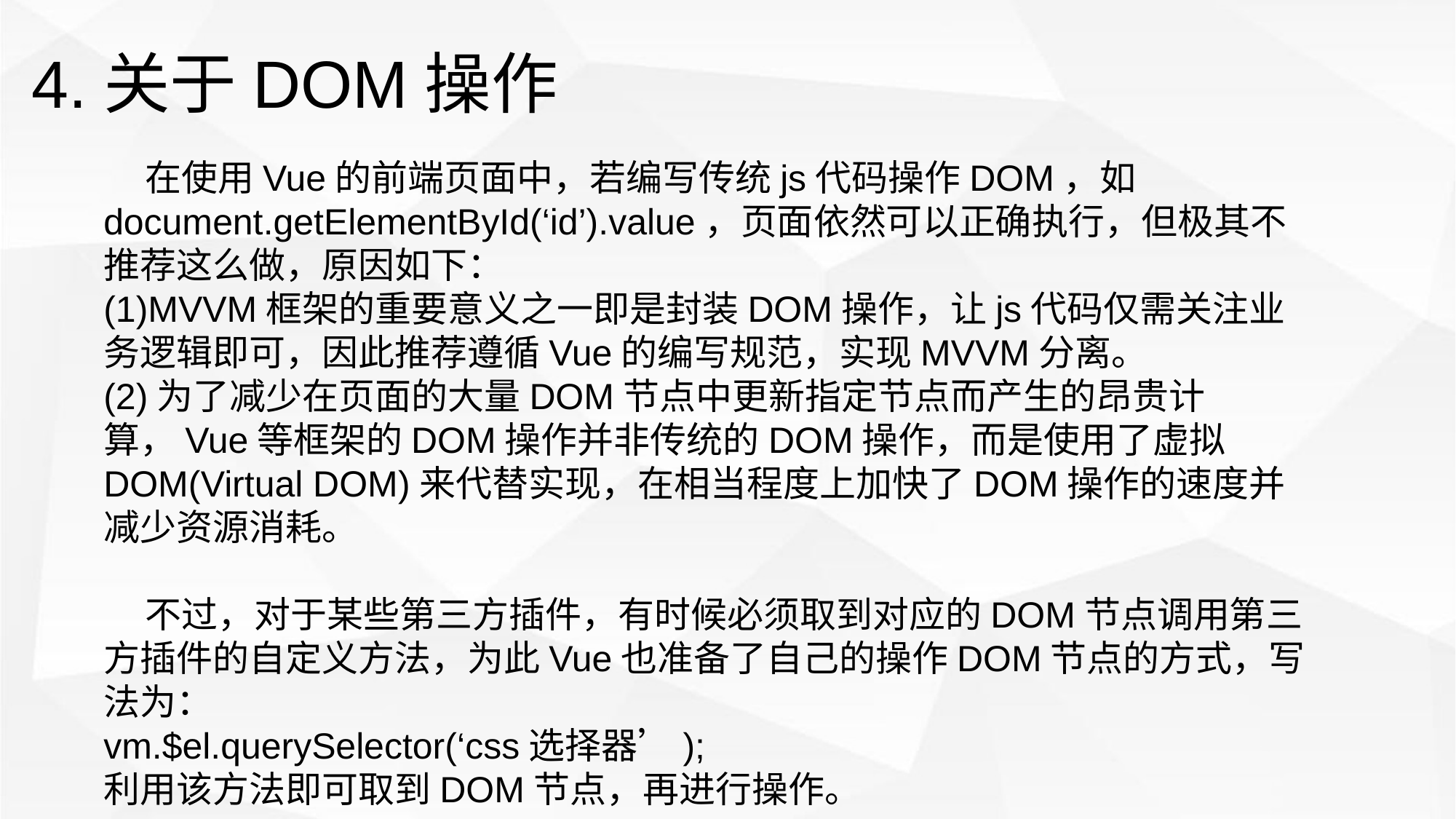

4.关于DOM操作
    在使用Vue的前端页面中，若编写传统js代码操作DOM，如document.getElementById(‘id’).value，页面依然可以正确执行，但极其不推荐这么做，原因如下：
(1)MVVM框架的重要意义之一即是封装DOM操作，让js代码仅需关注业务逻辑即可，因此推荐遵循Vue的编写规范，实现MVVM分离。
(2)为了减少在页面的大量DOM节点中更新指定节点而产生的昂贵计算，Vue等框架的DOM操作并非传统的DOM操作，而是使用了虚拟DOM(Virtual DOM)来代替实现，在相当程度上加快了DOM操作的速度并减少资源消耗。

    不过，对于某些第三方插件，有时候必须取到对应的DOM节点调用第三方插件的自定义方法，为此Vue也准备了自己的操作DOM节点的方式，写法为：
vm.$el.querySelector(‘css选择器’);
利用该方法即可取到DOM节点，再进行操作。